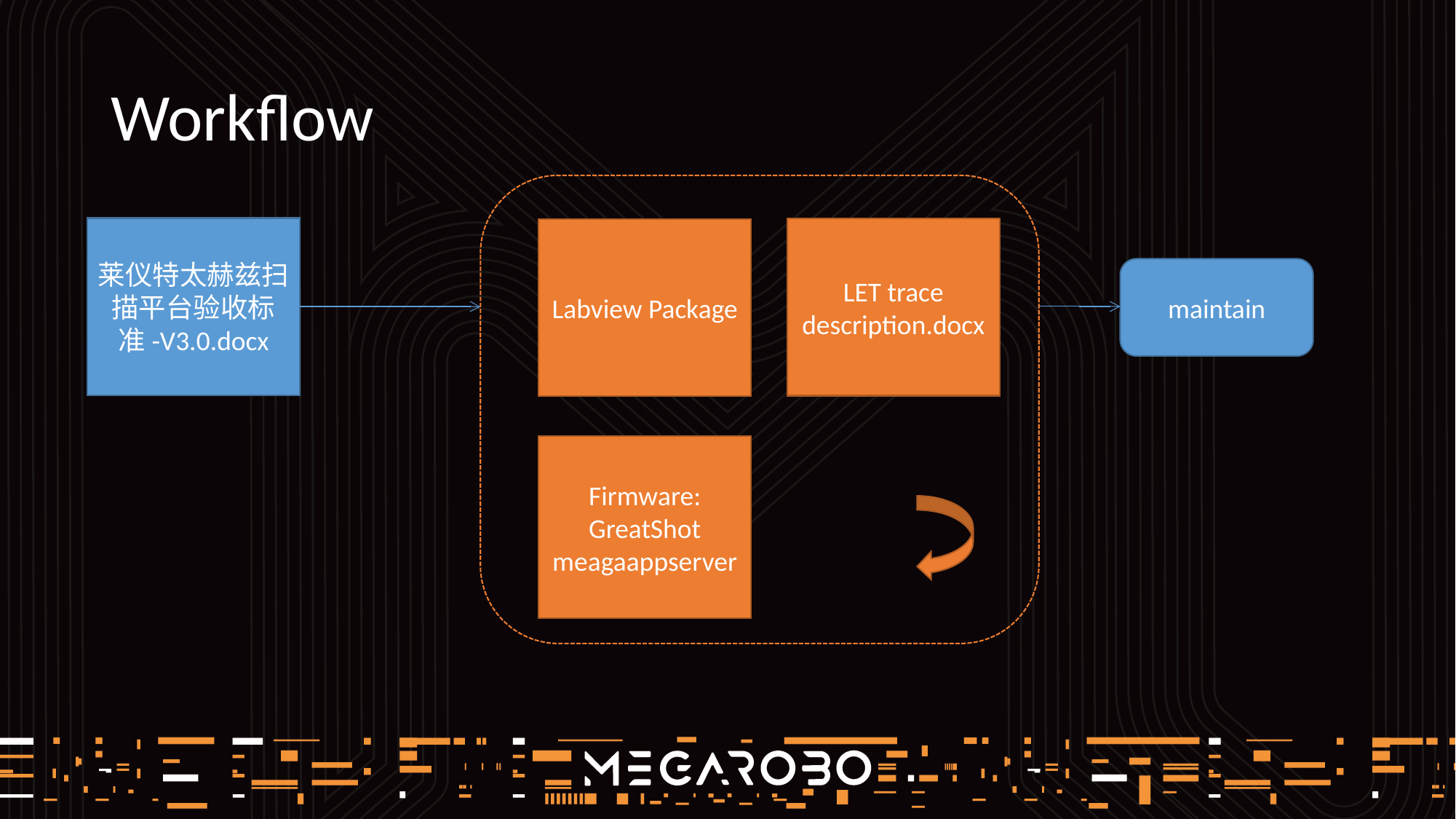

# Workflow

莱仪特太赫兹扫描平台验收标准-V3.0.docx

LET trace description.docx
Labview Package
maintain
Firmware:
GreatShot
meagaappserver